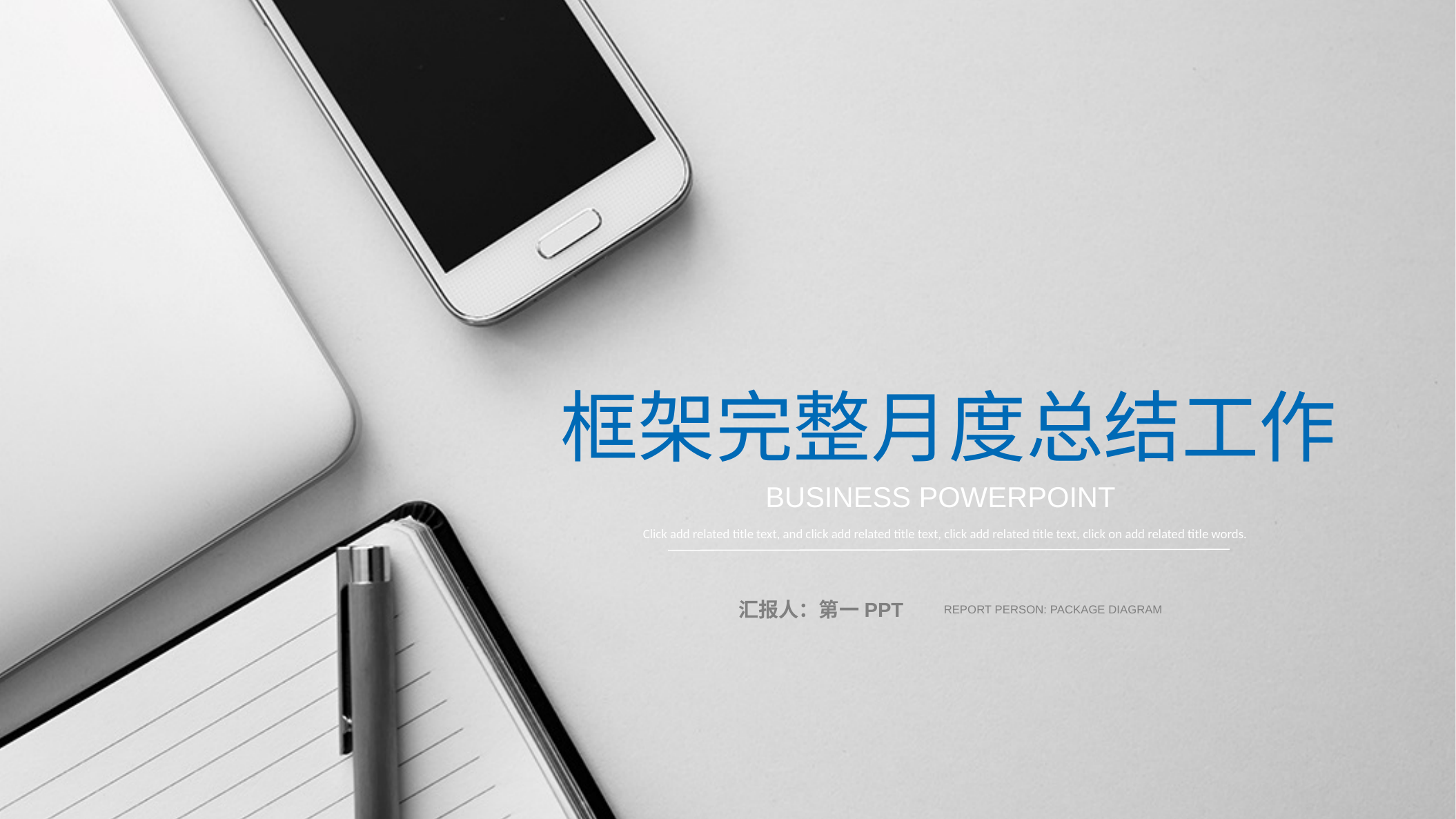

框架完整月度总结工作
BUSINESS POWERPOINT
Click add related title text, and click add related title text, click add related title text, click on add related title words.
汇报人：第一PPT
Report person: package diagram